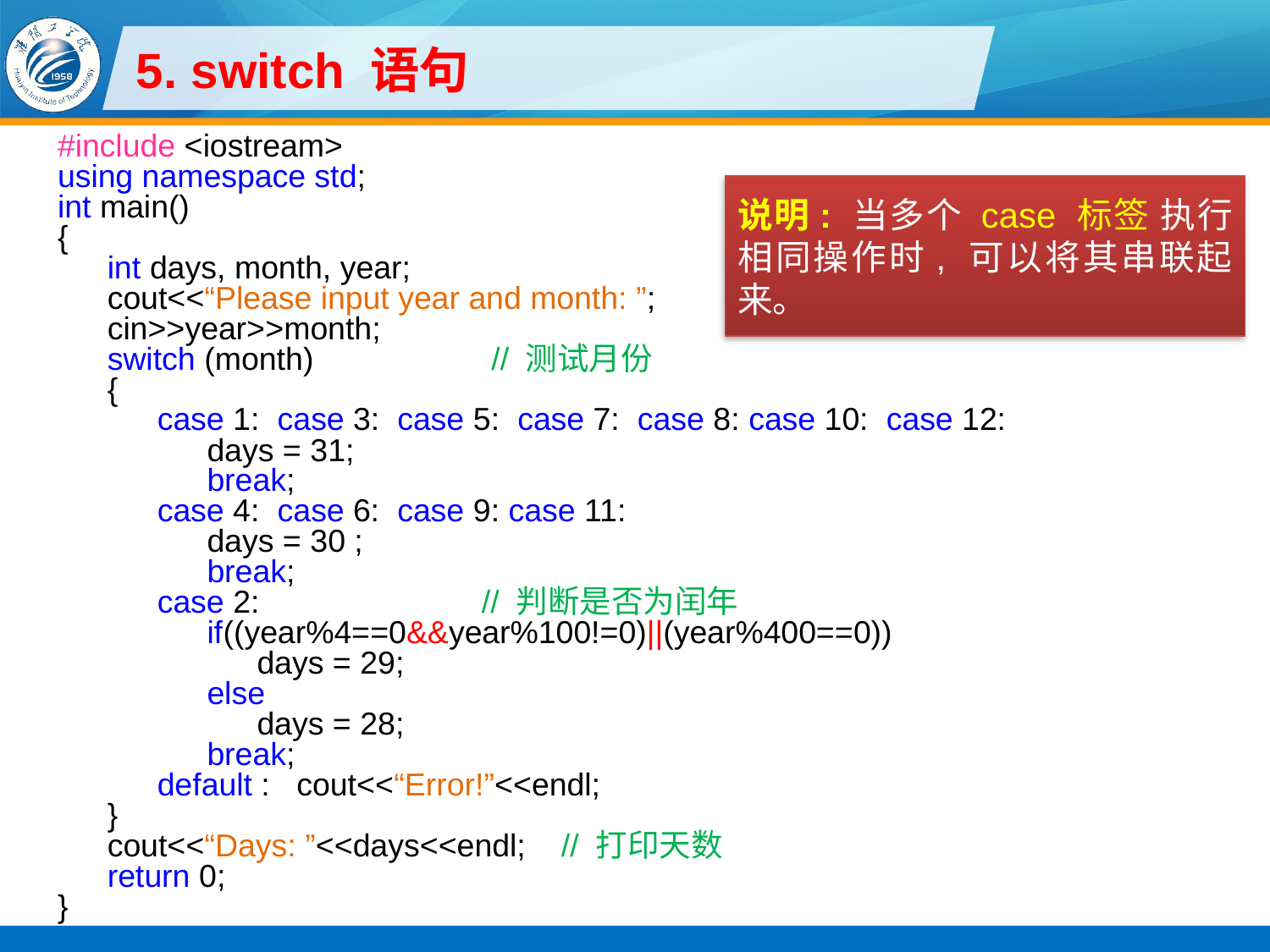

# 5. switch 语句
#include <iostream>
using namespace std;
int main()
{
int days, month, year;
cout<<“Please input year and month: ”;
cin>>year>>month;
switch (month)                    // 测试月份
{
case 1:  case 3:  case 5:  case 7:  case 8: case 10:  case 12:
days = 31;
break;
case 4:  case 6:  case 9: case 11:
days = 30 ;
break;
case 2:                         // 判断是否为闰年
if((year%4==0&&year%100!=0)||(year%400==0))
days = 29;
else
days = 28;
break;
default :   cout<<“Error!”<<endl;
}
cout<<“Days: ”<<days<<endl;    // 打印天数
return 0;
}
说明: 当多个 case 标签 执行相同操作时, 可以将其串联起来。